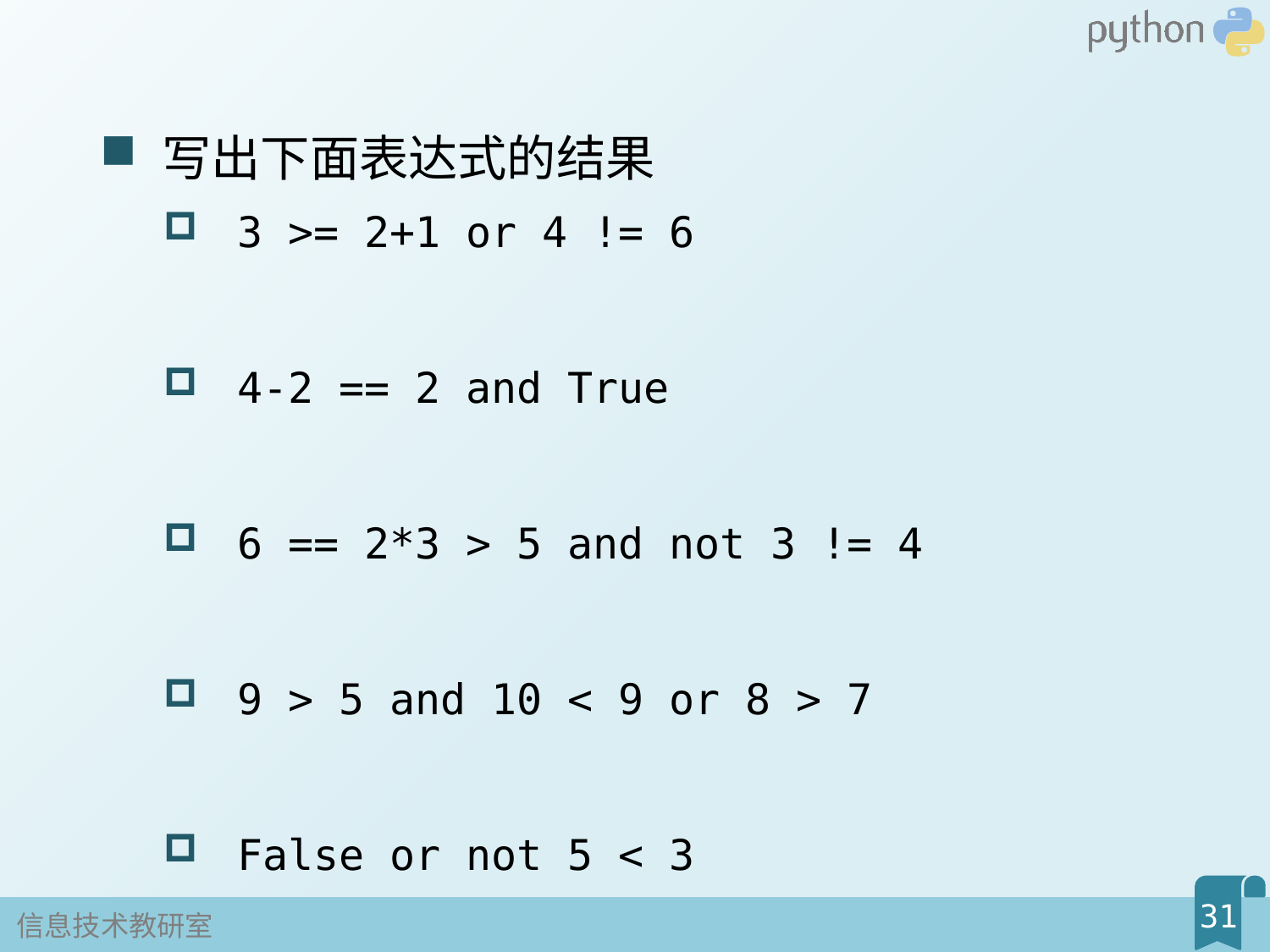

写出下面表达式的结果
 3 >= 2+1 or 4 != 6

 4-2 == 2 and True

 6 == 2*3 > 5 and not 3 != 4

 9 > 5 and 10 < 9 or 8 > 7

 False or not 5 < 3

31